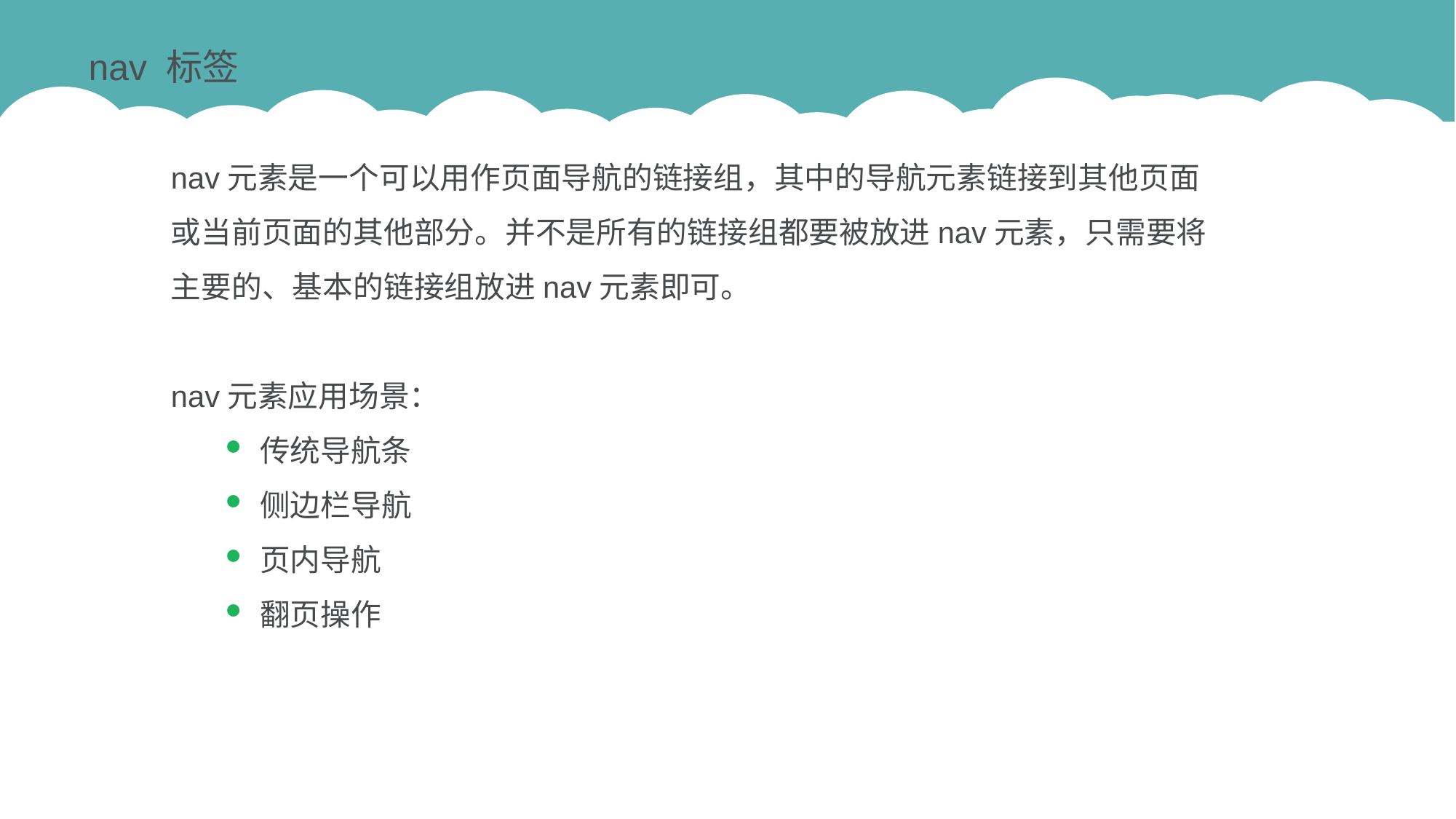

nav 标签
nav元素是一个可以用作页面导航的链接组，其中的导航元素链接到其他页面或当前页面的其他部分。并不是所有的链接组都要被放进nav元素，只需要将主要的、基本的链接组放进nav元素即可。

nav元素应用场景：
传统导航条
侧边栏导航
页内导航
翻页操作